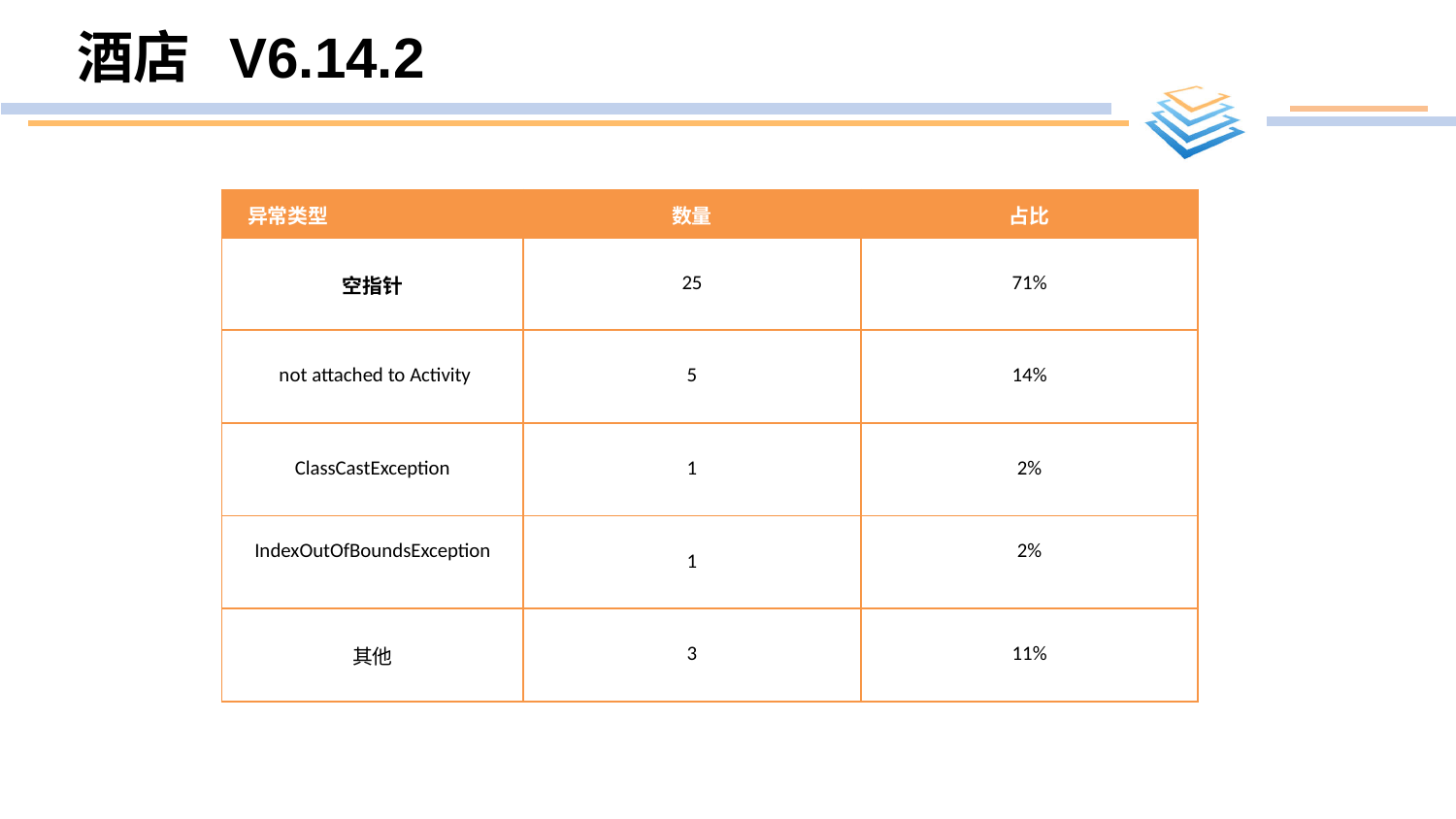

# 酒店  V6.14.2
| 异常类型 | 数量 | 占比 |
| --- | --- | --- |
| 空指针 | 25 | 71% |
| not attached to Activity | 5 | 14% |
| ClassCastException | 1 | 2% |
| IndexOutOfBoundsException | 1 | 2% |
| 其他 | 3 | 11% |